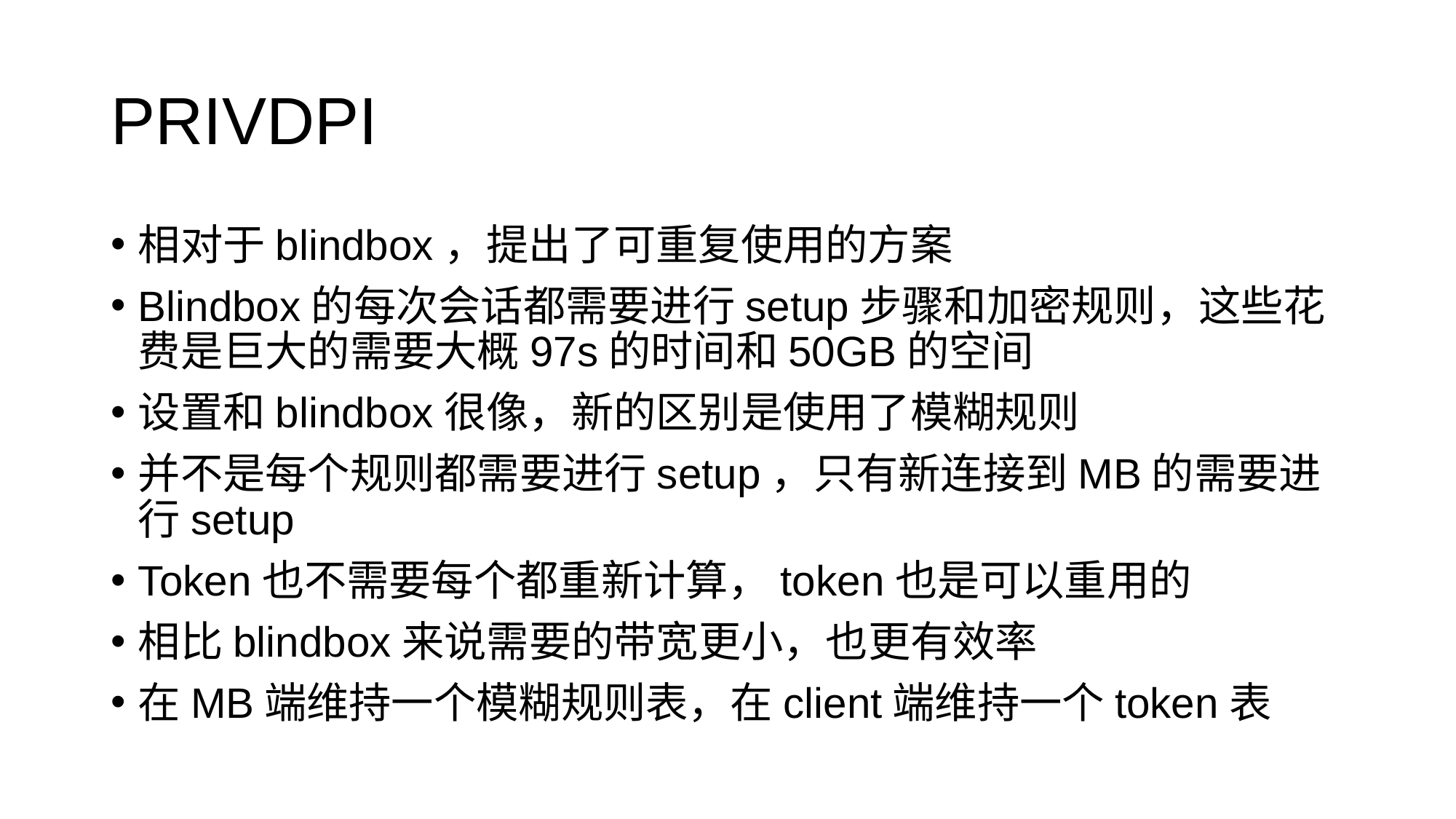

# PRIVDPI
相对于blindbox，提出了可重复使用的方案
Blindbox的每次会话都需要进行setup步骤和加密规则，这些花费是巨大的需要大概97s的时间和50GB的空间
设置和blindbox很像，新的区别是使用了模糊规则
并不是每个规则都需要进行setup，只有新连接到MB的需要进行setup
Token也不需要每个都重新计算，token也是可以重用的
相比blindbox来说需要的带宽更小，也更有效率
在MB端维持一个模糊规则表，在client端维持一个token表